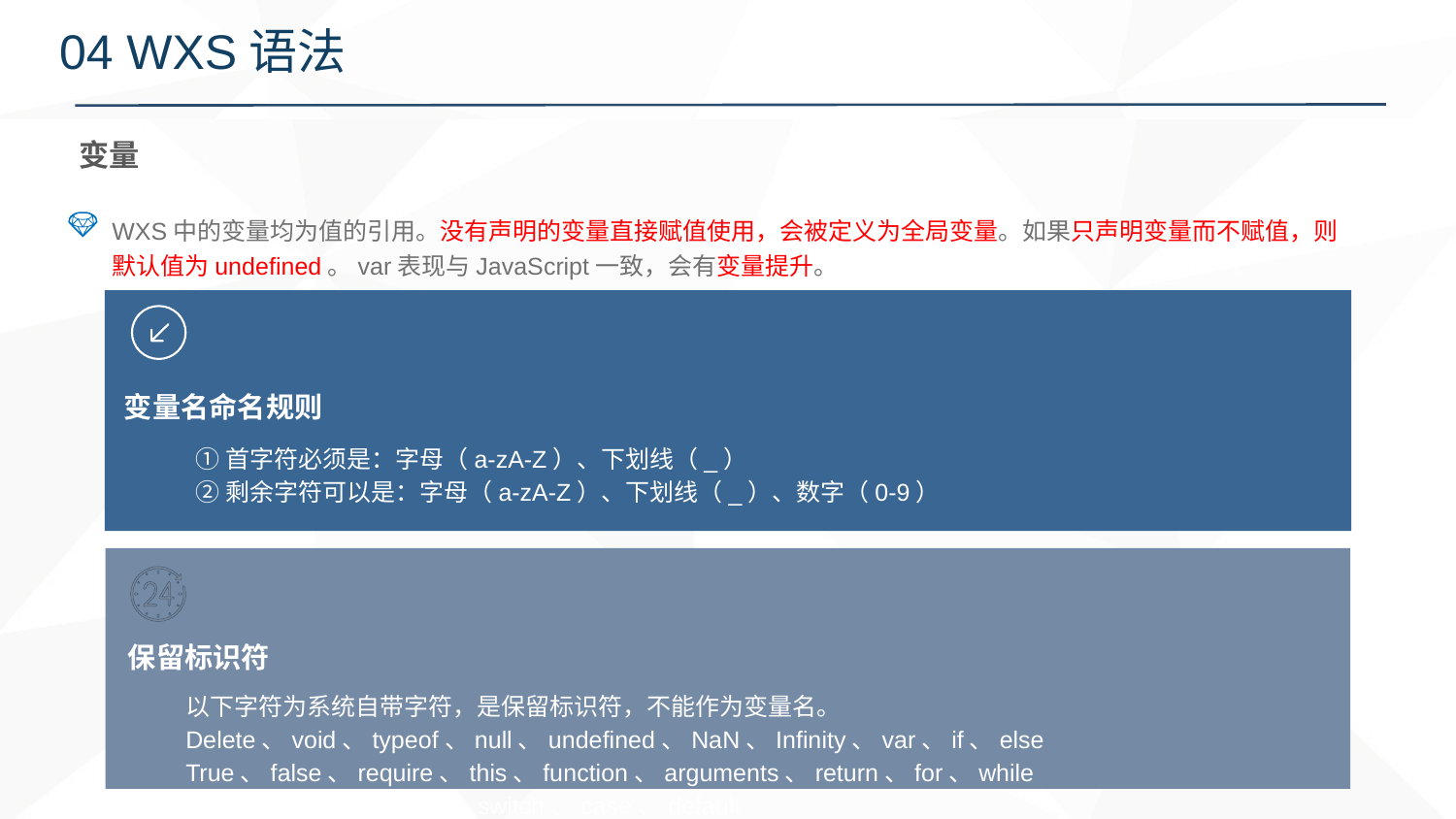

# 04 WXS语法
变量
WXS中的变量均为值的引用。没有声明的变量直接赋值使用，会被定义为全局变量。如果只声明变量而不赋值，则默认值为undefined。var表现与JavaScript一致，会有变量提升。

变量名命名规则
①首字符必须是：字母（a-zA-Z）、下划线（_）
②剩余字符可以是：字母（a-zA-Z）、下划线（_）、数字（0-9）

保留标识符
以下字符为系统自带字符，是保留标识符，不能作为变量名。
Delete、void、typeof、null、undefined、NaN、Infinity、var、if、else
True、false、require、this、function、arguments、return、for、while
Do、break、continue、switch、case、default